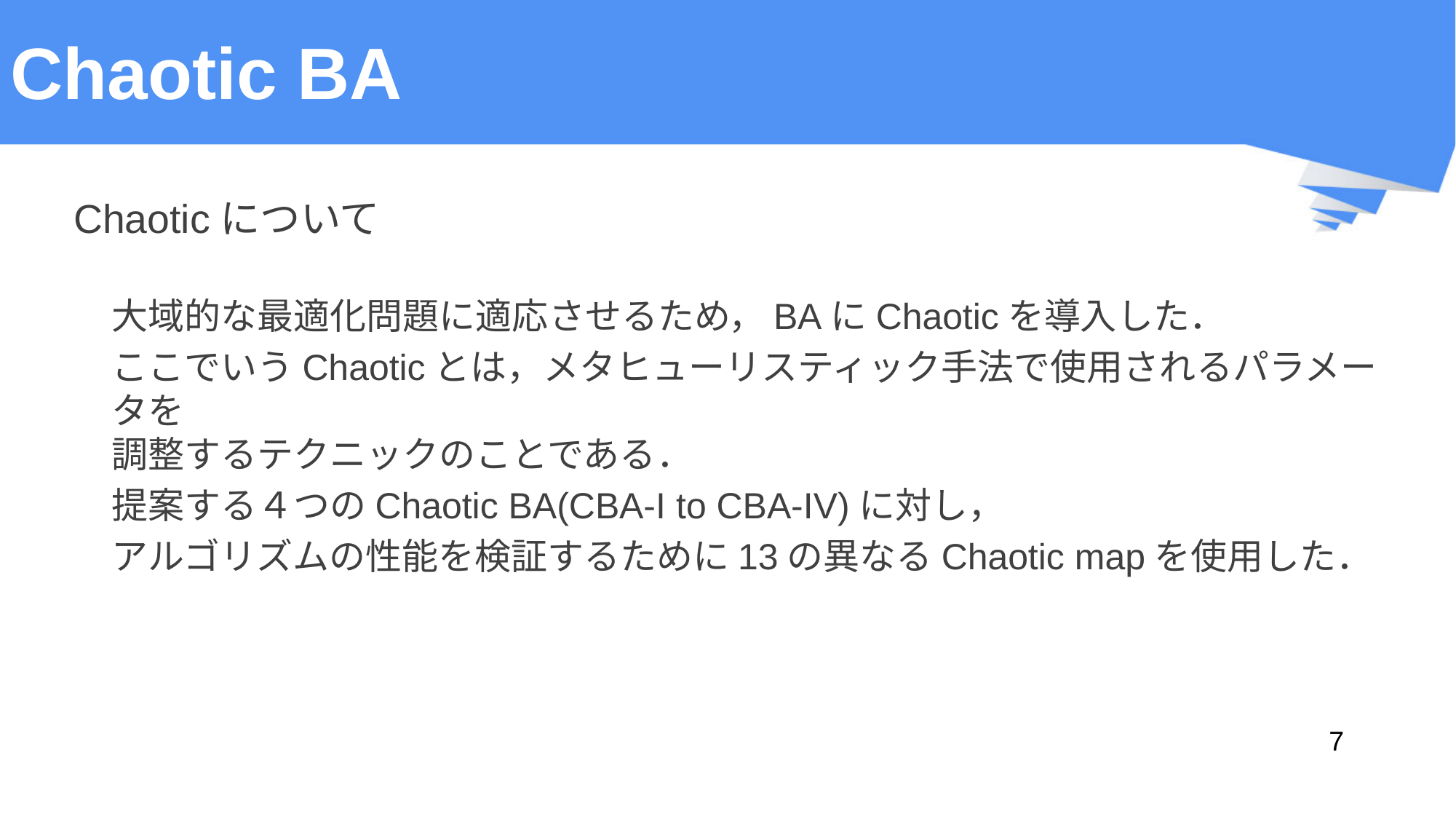

# Chaotic BA
Chaoticについて
大域的な最適化問題に適応させるため，BAにChaoticを導入した．
ここでいうChaoticとは，メタヒューリスティック手法で使用されるパラメータを
調整するテクニックのことである．
提案する４つのChaotic BA(CBA-I to CBA-IV)に対し，
アルゴリズムの性能を検証するために13の異なるChaotic mapを使用した．
7